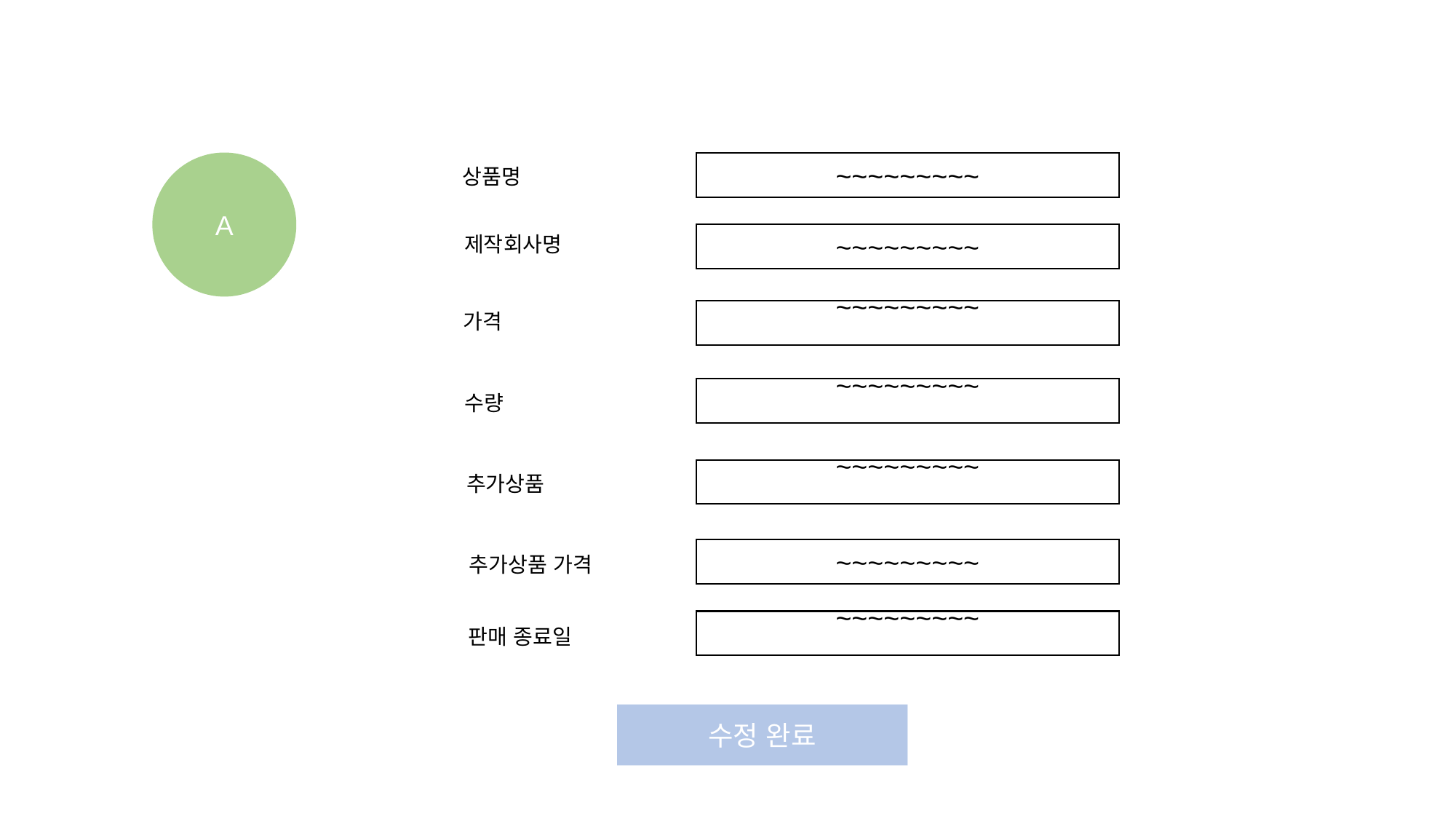

A
~~~~~~~~~
상품명
~~~~~~~~~
제작회사명
~~~~~~~~~

가격
~~~~~~~~~

수량
~~~~~~~~~

추가상품
~~~~~~~~~
추가상품 가격
~~~~~~~~~

판매 종료일
수정 완료